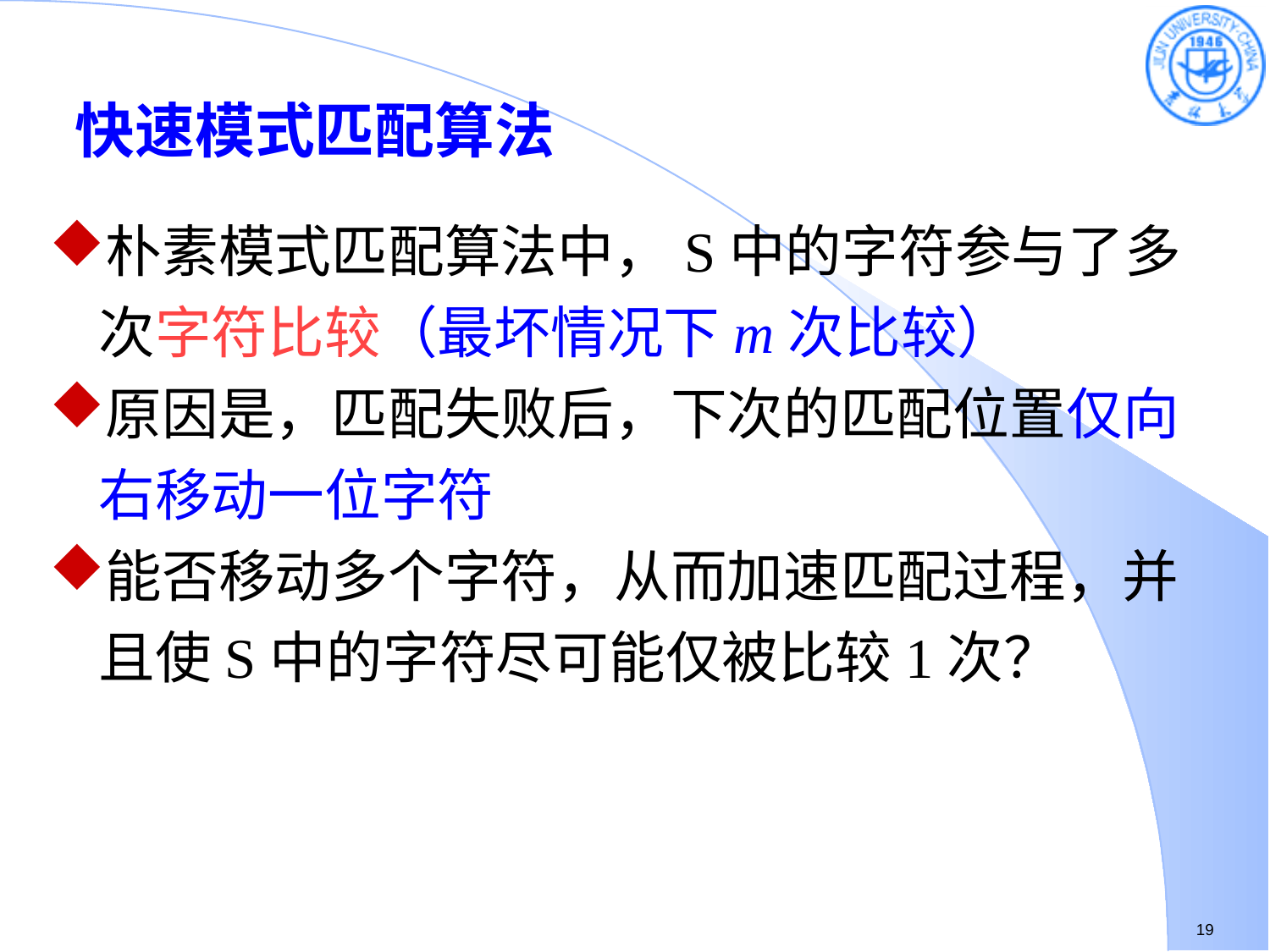

快速模式匹配算法
朴素模式匹配算法中，S中的字符参与了多次字符比较（最坏情况下m次比较）
原因是，匹配失败后，下次的匹配位置仅向右移动一位字符
能否移动多个字符，从而加速匹配过程，并且使S中的字符尽可能仅被比较1次？